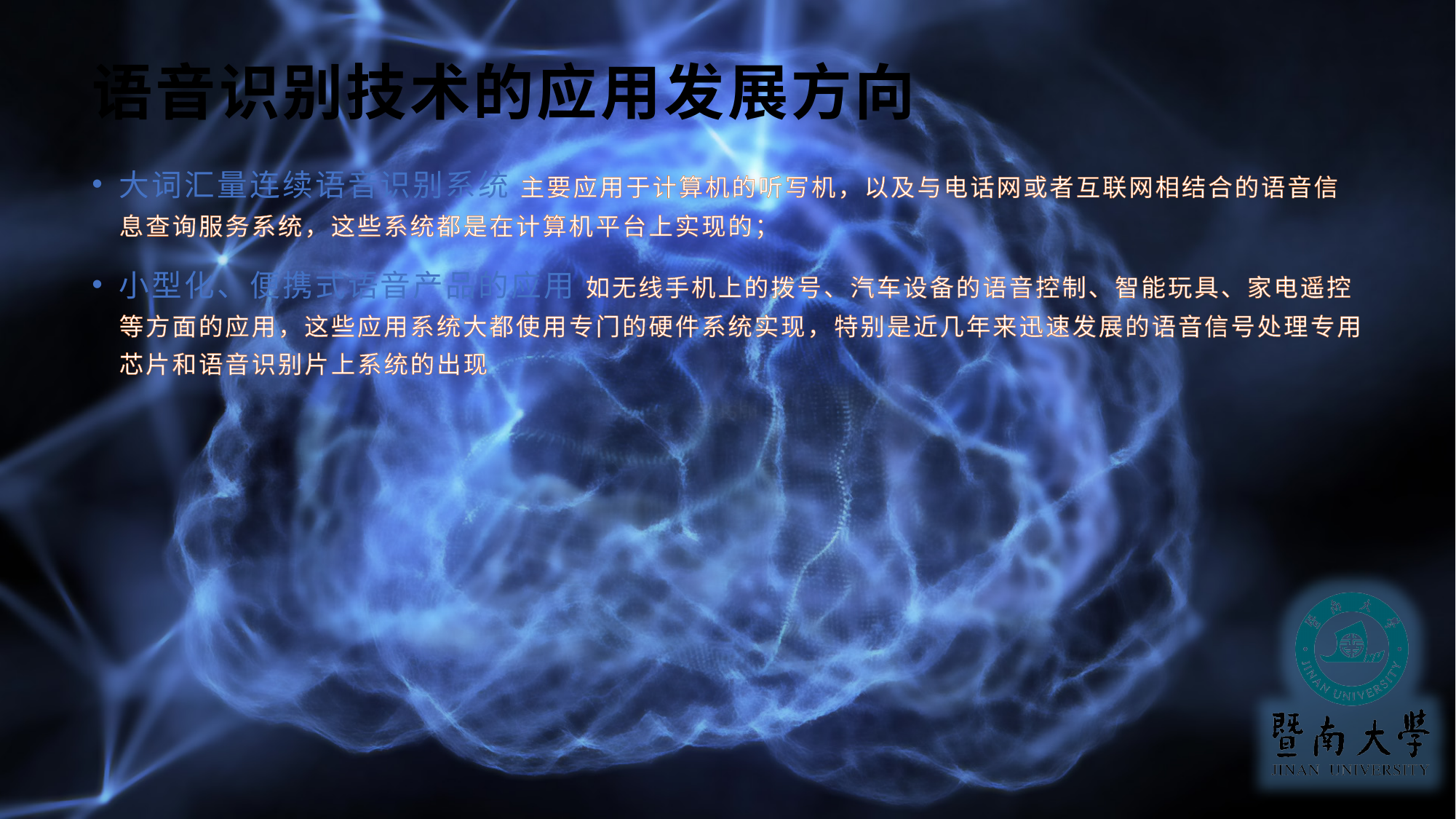

# 语音识别技术的应用发展方向
大词汇量连续语音识别系统 主要应用于计算机的听写机，以及与电话网或者互联网相结合的语音信息查询服务系统，这些系统都是在计算机平台上实现的；
小型化、便携式语音产品的应用 如无线手机上的拨号、汽车设备的语音控制、智能玩具、家电遥控等方面的应用，这些应用系统大都使用专门的硬件系统实现，特别是近几年来迅速发展的语音信号处理专用芯片和语音识别片上系统的出现